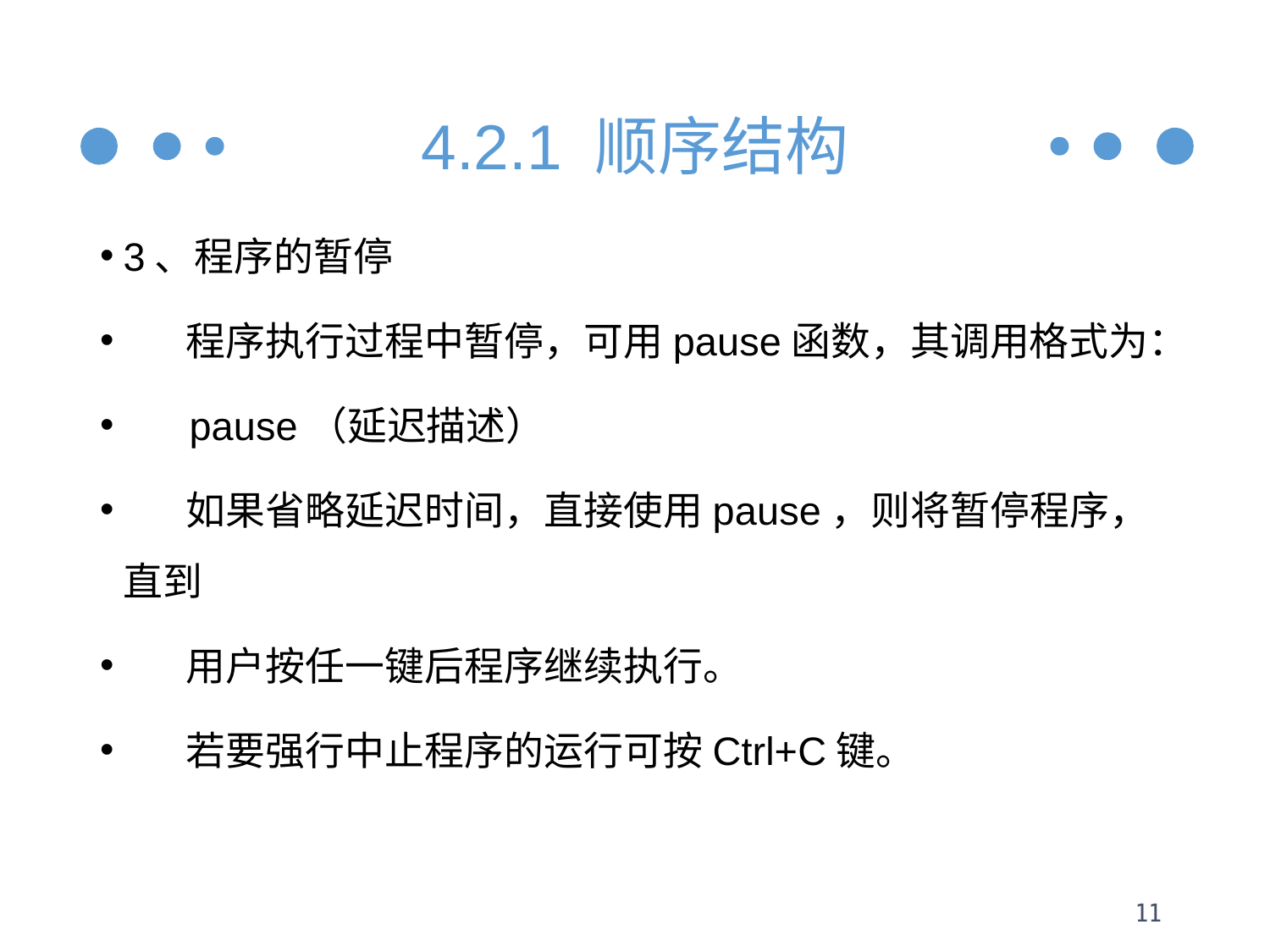

# 4.2.1 顺序结构
3、程序的暂停
      程序执行过程中暂停，可用pause函数，其调用格式为：
      pause（延迟描述）
      如果省略延迟时间，直接使用pause，则将暂停程序，直到
      用户按任一键后程序继续执行。
      若要强行中止程序的运行可按Ctrl+C键。

11